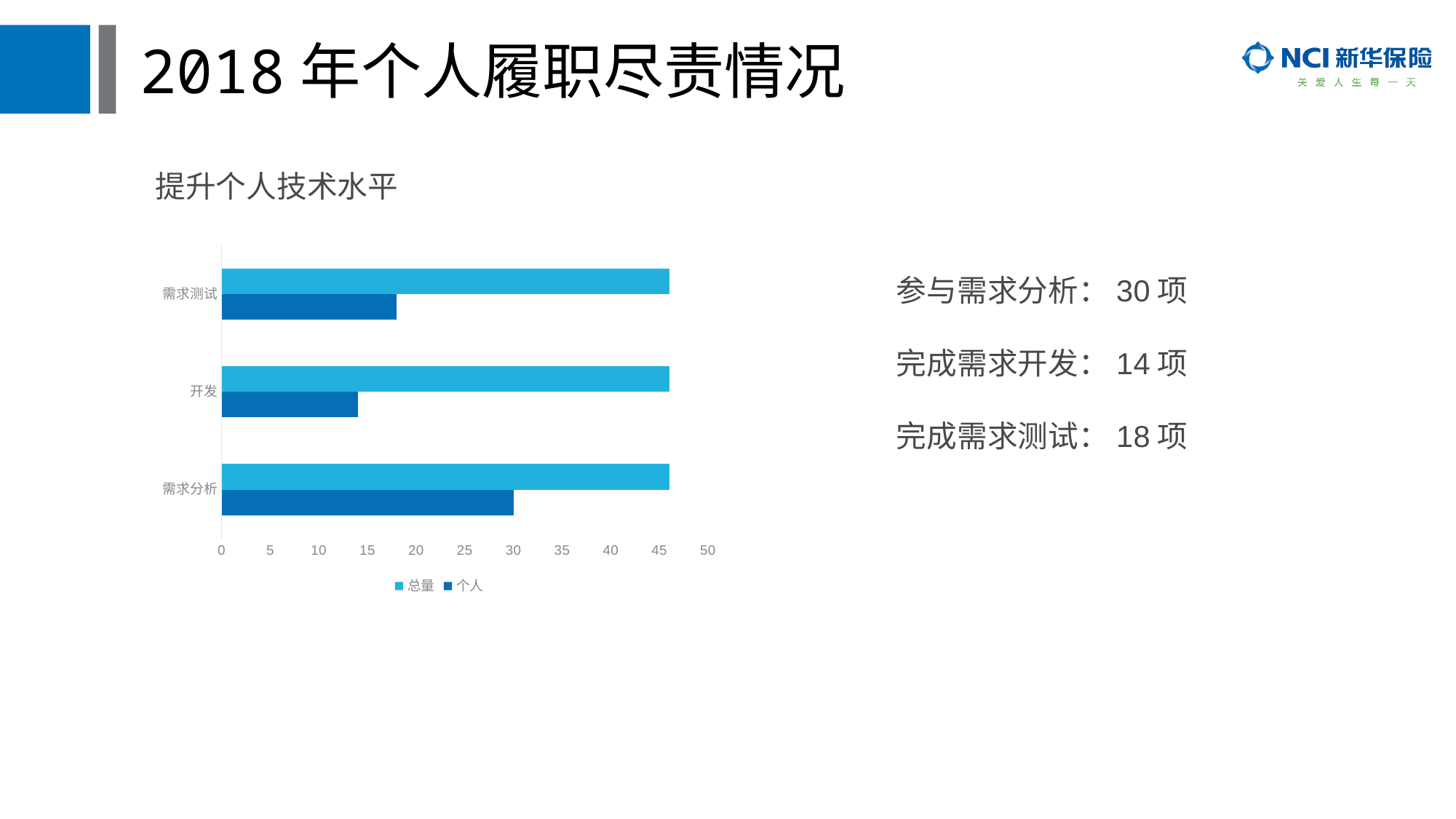

2018年个人履职尽责情况
提升个人技术水平

参与需求分析：30项
完成需求开发：14项
完成需求测试：18项

### Chart

| Category | 个人 | 总量 |
|---|---|---|
| 需求分析 | 30.0 | 46.0 |
| 开发 | 14.0 | 46.0 |
| 需求测试 | 18.0 | 46.0 |